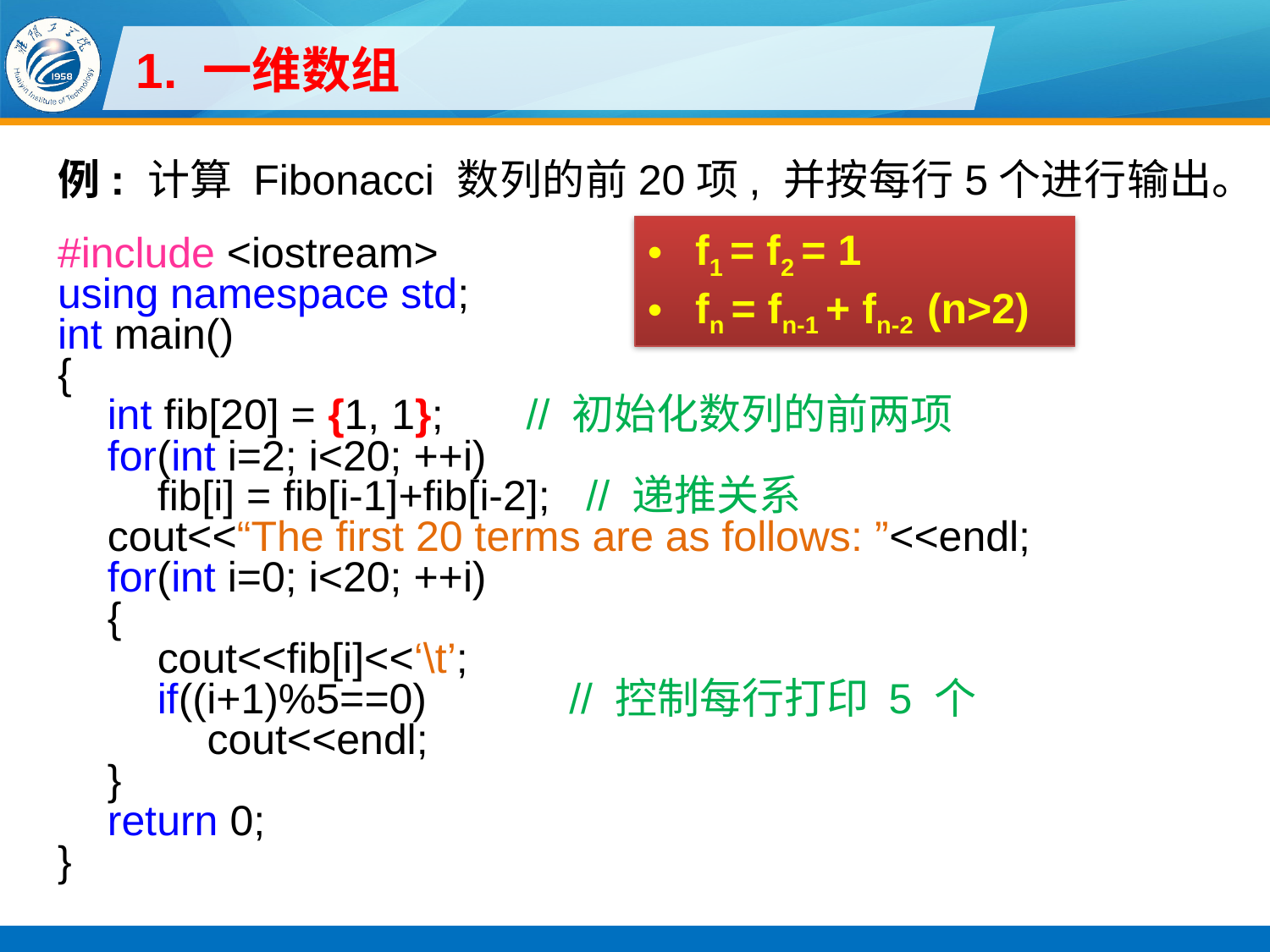

# 1. 一维数组
例: 计算 Fibonacci 数列的前20项, 并按每行5个进行输出。
#include <iostream>
using namespace std;
int main()
{
int fib[20] = {1, 1};       // 初始化数列的前两项
for(int i=2; i<20; ++i)
fib[i] = fib[i-1]+fib[i-2];   // 递推关系
cout<<“The first 20 terms are as follows: ”<<endl;
for(int i=0; i<20; ++i)
{
cout<<fib[i]<<‘\t’;
if((i+1)%5==0)            // 控制每行打印 5 个
cout<<endl;
}
return 0;
}
f1 = f2 = 1
fn = fn-1 + fn-2  (n>2)